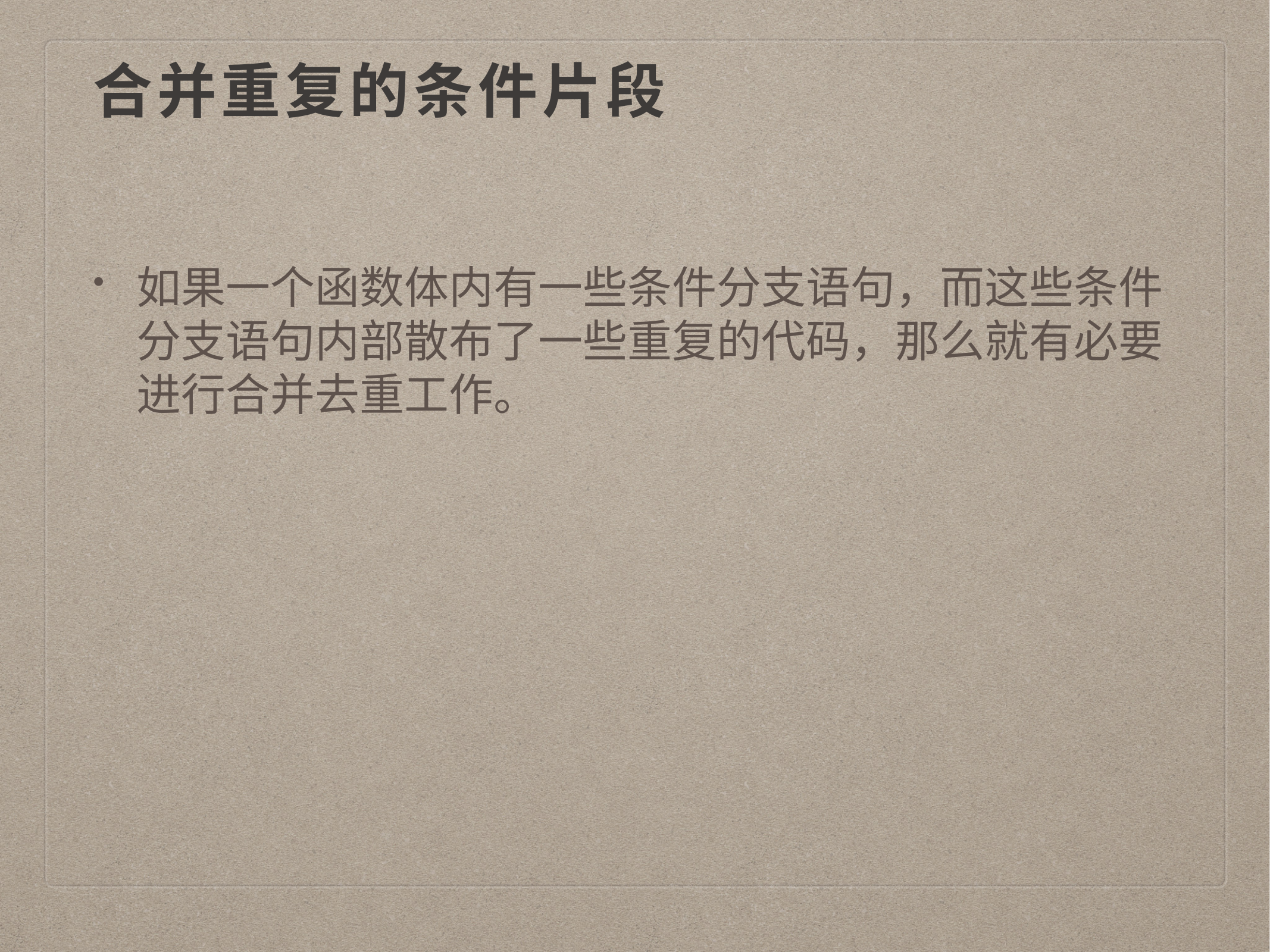

# 合并重复的条件片段
如果一个函数体内有一些条件分支语句，而这些条件分支语句内部散布了一些重复的代码，那么就有必要进行合并去重工作。